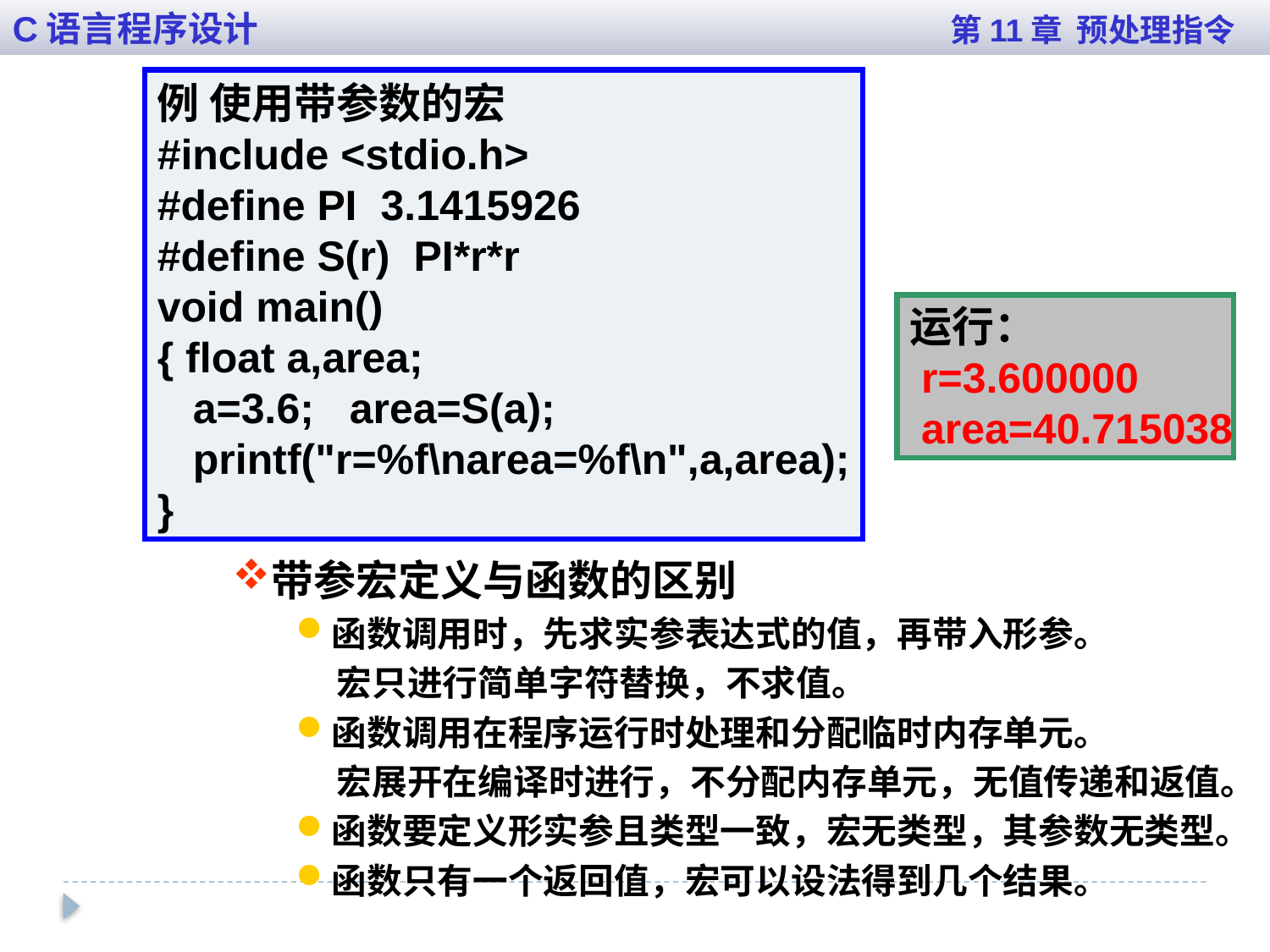

C语言程序设计                                                                                      第11章  预处理指令
例 使用带参数的宏
#include <stdio.h>
#define PI  3.1415926
#define S(r)  PI*r*r
void main()
{ float a,area;
   a=3.6;   area=S(a);
   printf("r=%f\narea=%f\n",a,area);
}
运行：
 r=3.600000
 area=40.715038
带参宏定义与函数的区别
函数调用时，先求实参表达式的值，再带入形参。
    宏只进行简单字符替换，不求值。
函数调用在程序运行时处理和分配临时内存单元。
    宏展开在编译时进行，不分配内存单元，无值传递和返值。
函数要定义形实参且类型一致，宏无类型，其参数无类型。
函数只有一个返回值，宏可以设法得到几个结果。